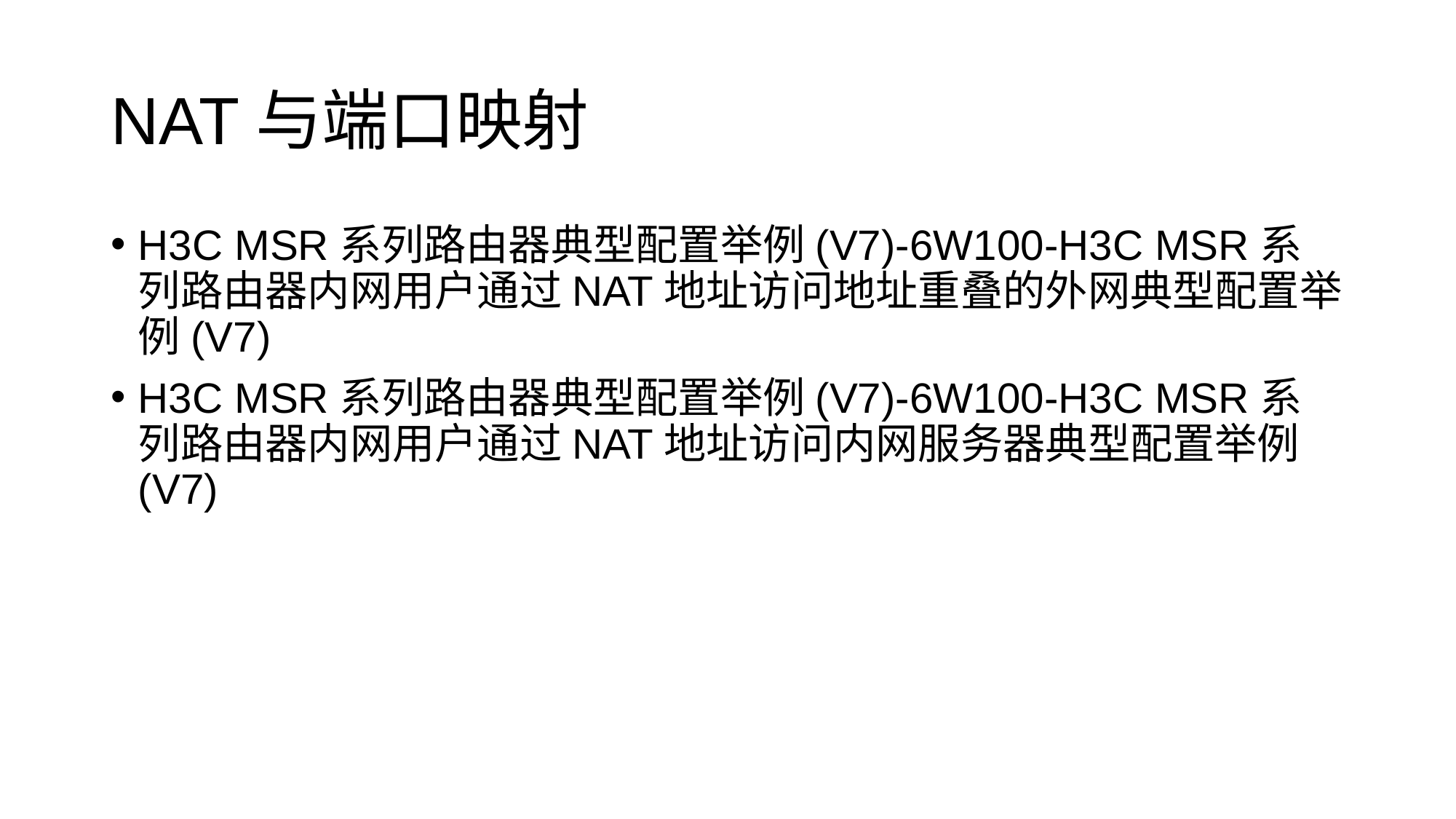

# NAT与端口映射
H3C MSR系列路由器典型配置举例(V7)-6W100-H3C MSR系列路由器内网用户通过NAT地址访问地址重叠的外网典型配置举例(V7)
H3C MSR系列路由器典型配置举例(V7)-6W100-H3C MSR系列路由器内网用户通过NAT地址访问内网服务器典型配置举例(V7)